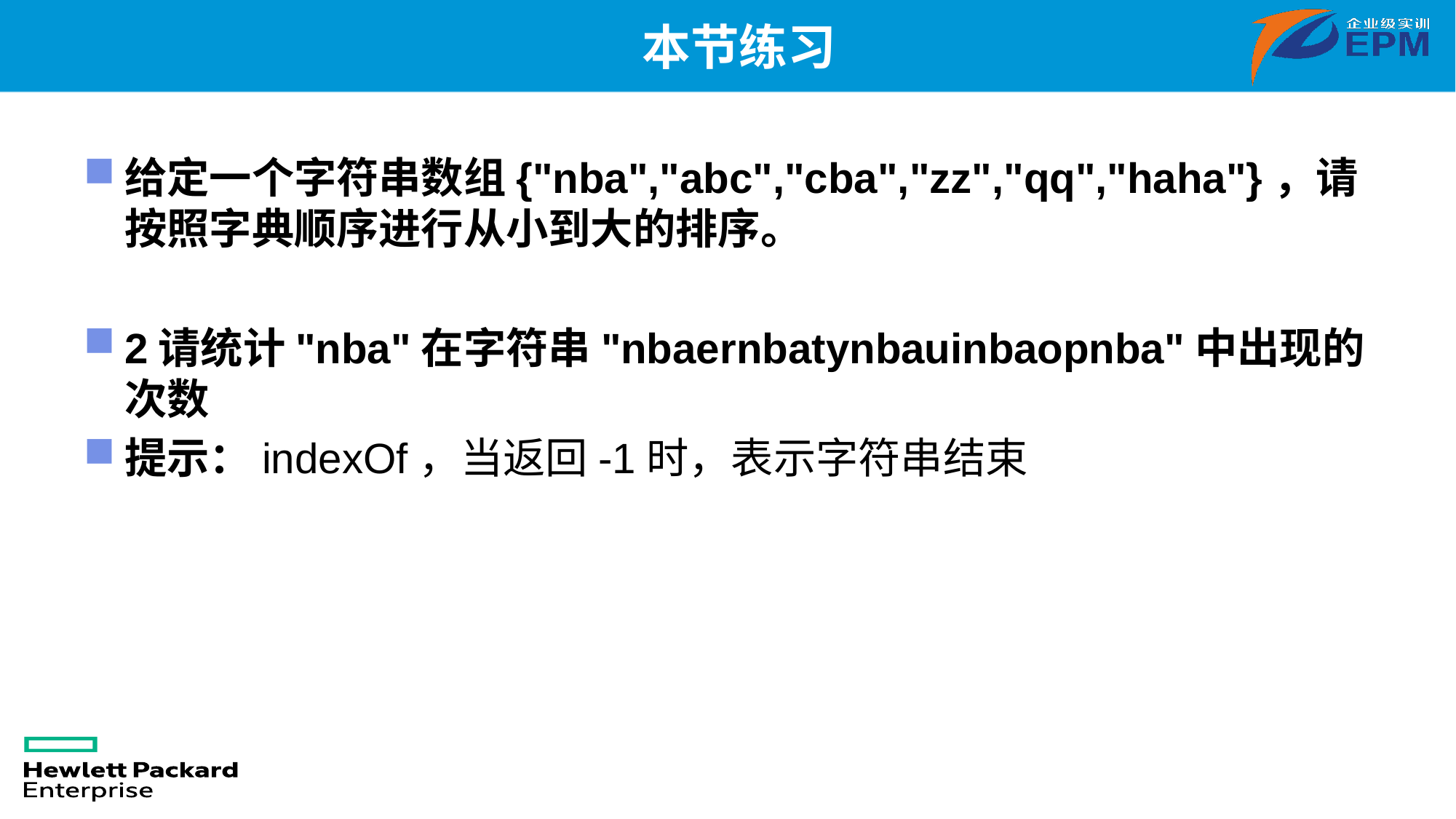

# 本节练习
给定一个字符串数组{"nba","abc","cba","zz","qq","haha"}，请按照字典顺序进行从小到大的排序。

2请统计"nba"在字符串"nbaernbatynbauinbaopnba"中出现的次数
提示：indexOf，当返回-1时，表示字符串结束